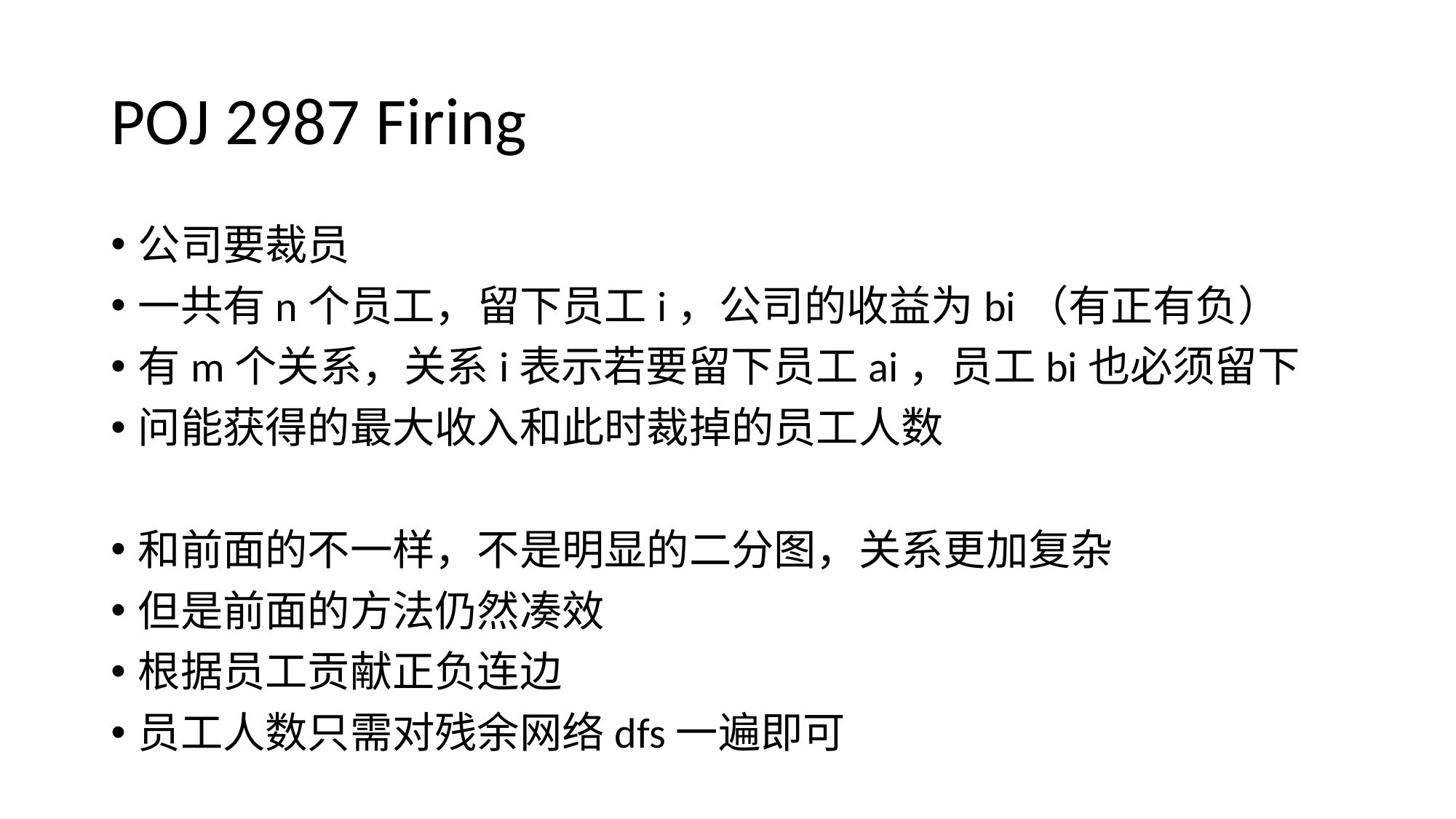

# POJ 2987 Firing
公司要裁员
一共有n个员工，留下员工i，公司的收益为bi（有正有负）
有m个关系，关系i表示若要留下员工ai，员工bi也必须留下
问能获得的最大收入和此时裁掉的员工人数

和前面的不一样，不是明显的二分图，关系更加复杂
但是前面的方法仍然凑效
根据员工贡献正负连边
员工人数只需对残余网络dfs一遍即可